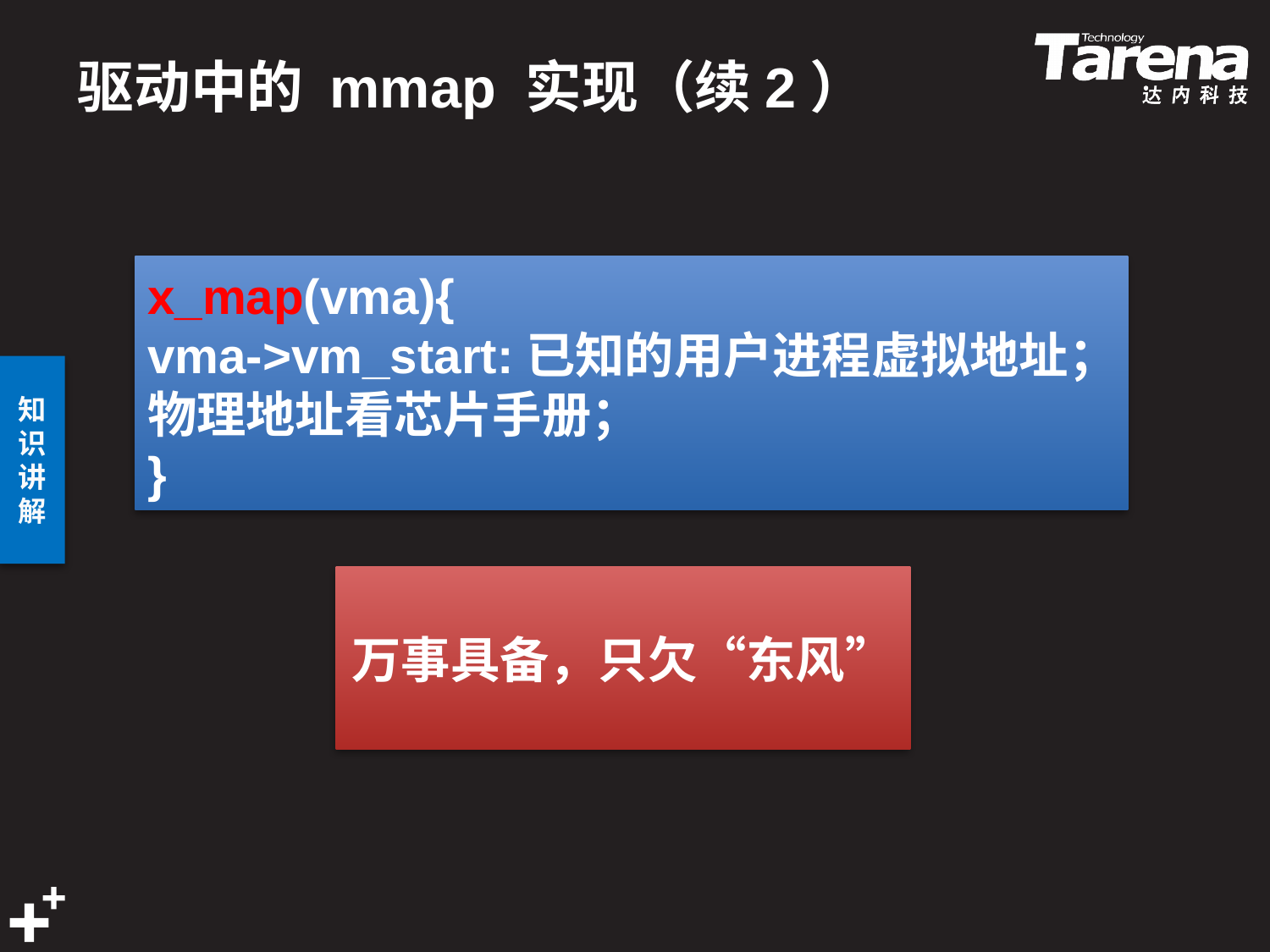

# 驱动中的 mmap 实现（续2）

x_map(vma){
vma->vm_start:已知的用户进程虚拟地址；
物理地址看芯片手册；
}
万事具备，只欠“东风”